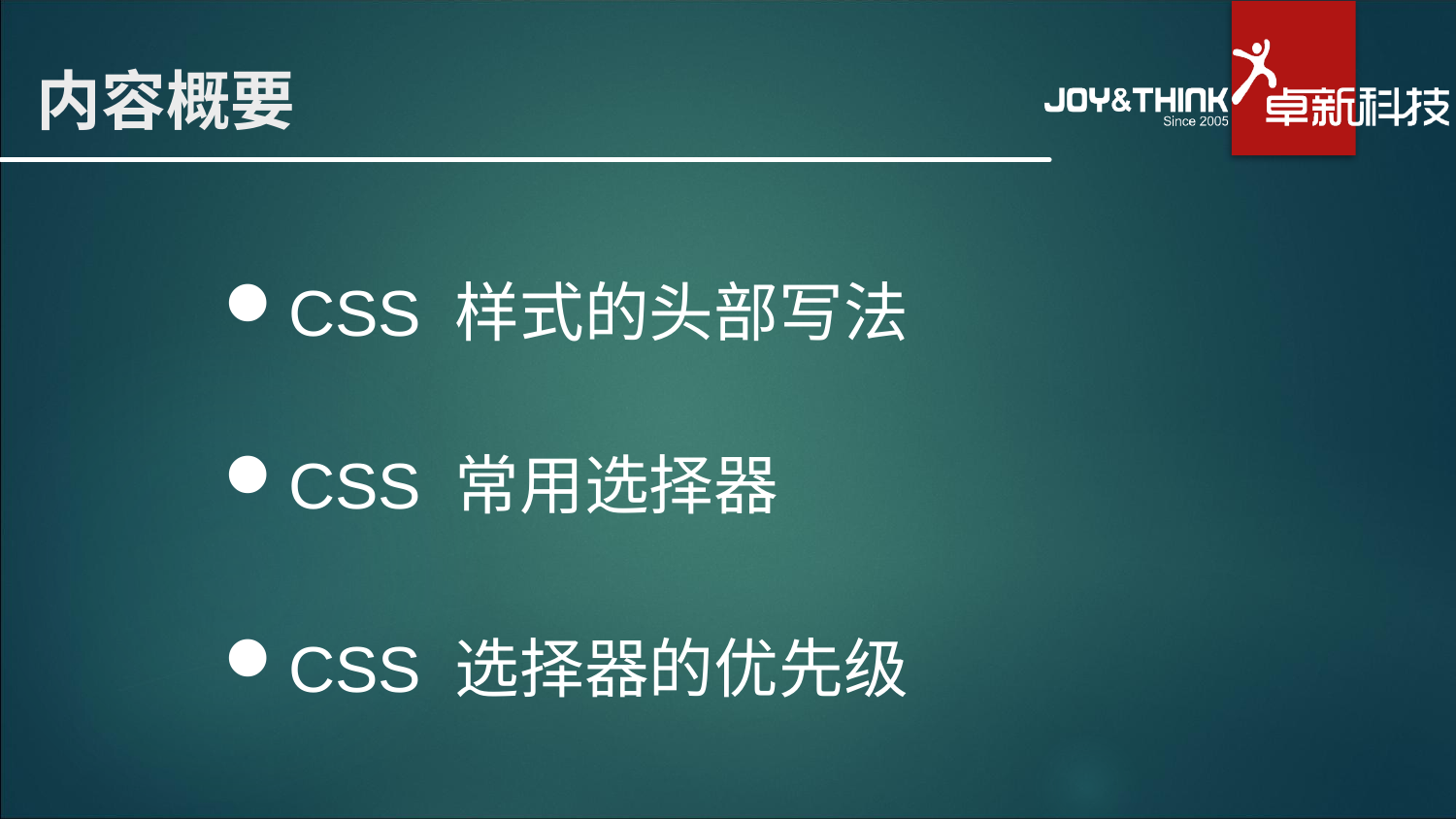

# 内容概要
CSS 样式的头部写法
CSS 常用选择器
CSS 选择器的优先级